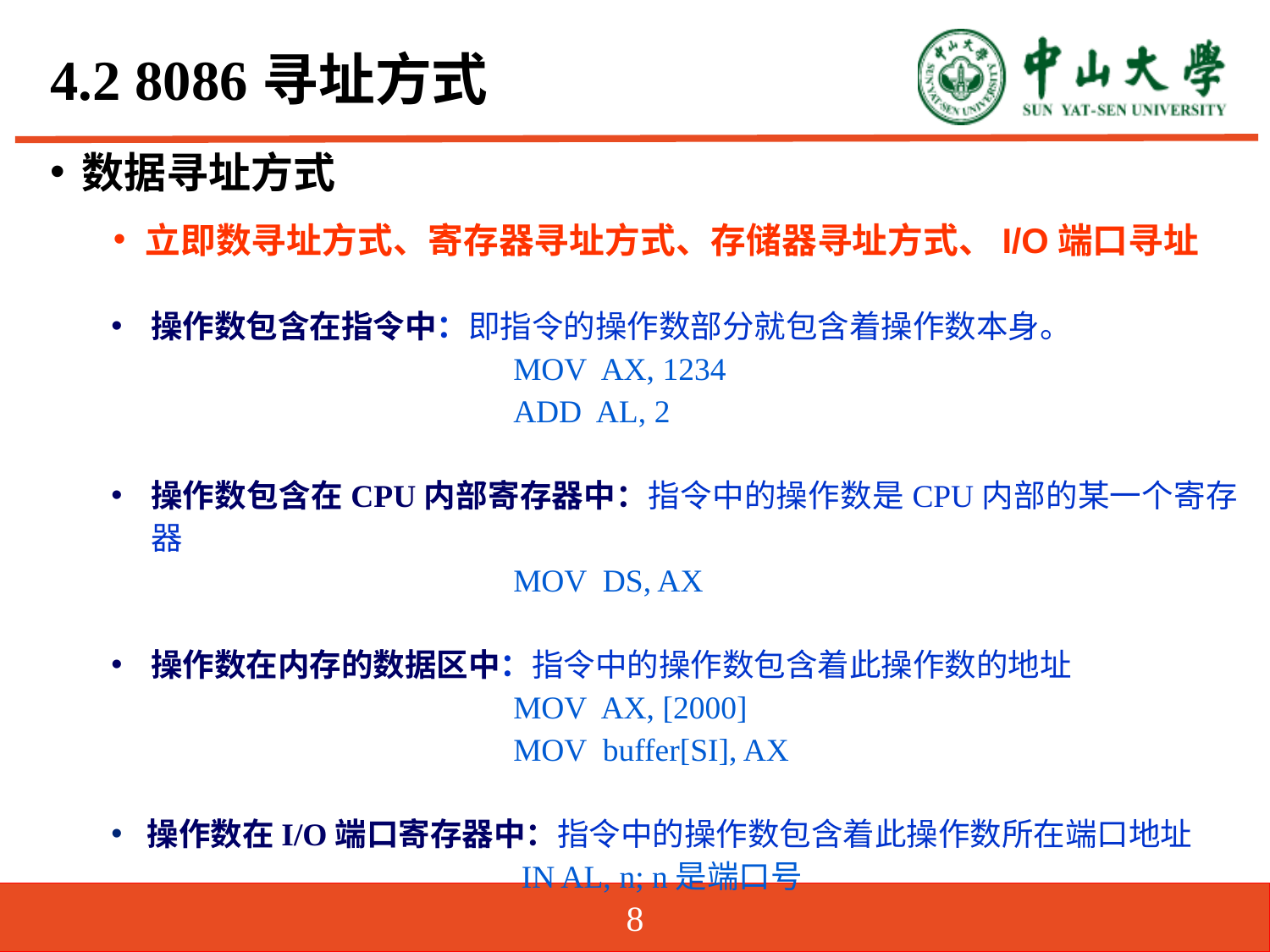

# 4.2 8086寻址方式
数据寻址方式
立即数寻址方式、寄存器寻址方式、存储器寻址方式、I/O端口寻址
操作数包含在指令中：即指令的操作数部分就包含着操作数本身。
                                                  MOV  AX, 1234
                                                  ADD  AL, 2

操作数包含在CPU内部寄存器中：指令中的操作数是CPU内部的某一个寄存器
                                                  MOV  DS, AX

操作数在内存的数据区中：指令中的操作数包含着此操作数的地址
                                                  MOV  AX, [2000]
                                                  MOV  buffer[SI], AX

操作数在I/O端口寄存器中：指令中的操作数包含着此操作数所在端口地址
                                                   IN AL, n; n是端口号
8